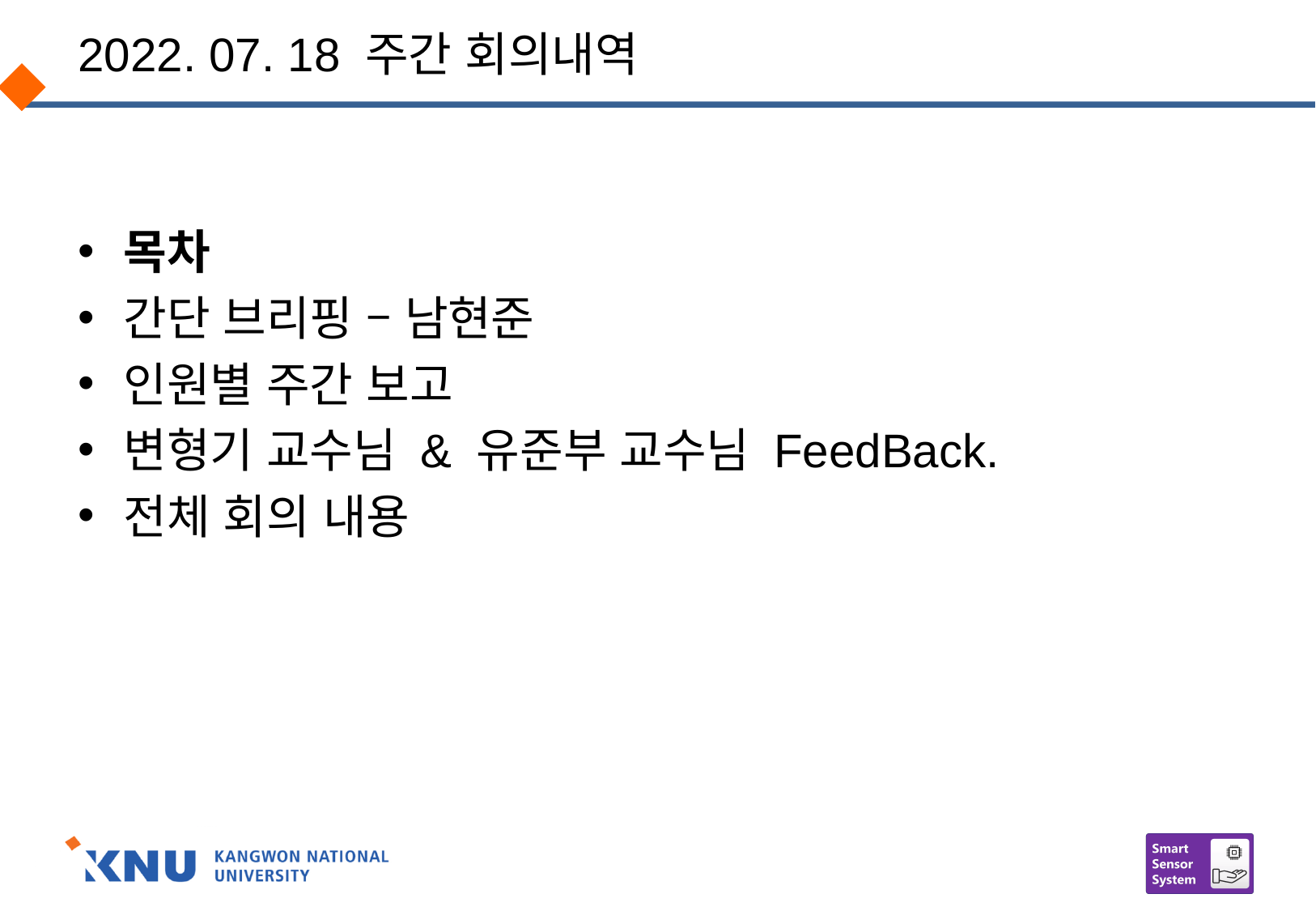

# 2022. 07. 18 주간 회의내역
목차
간단 브리핑 – 남현준
인원별 주간 보고
변형기 교수님 & 유준부 교수님 FeedBack.
전체 회의 내용